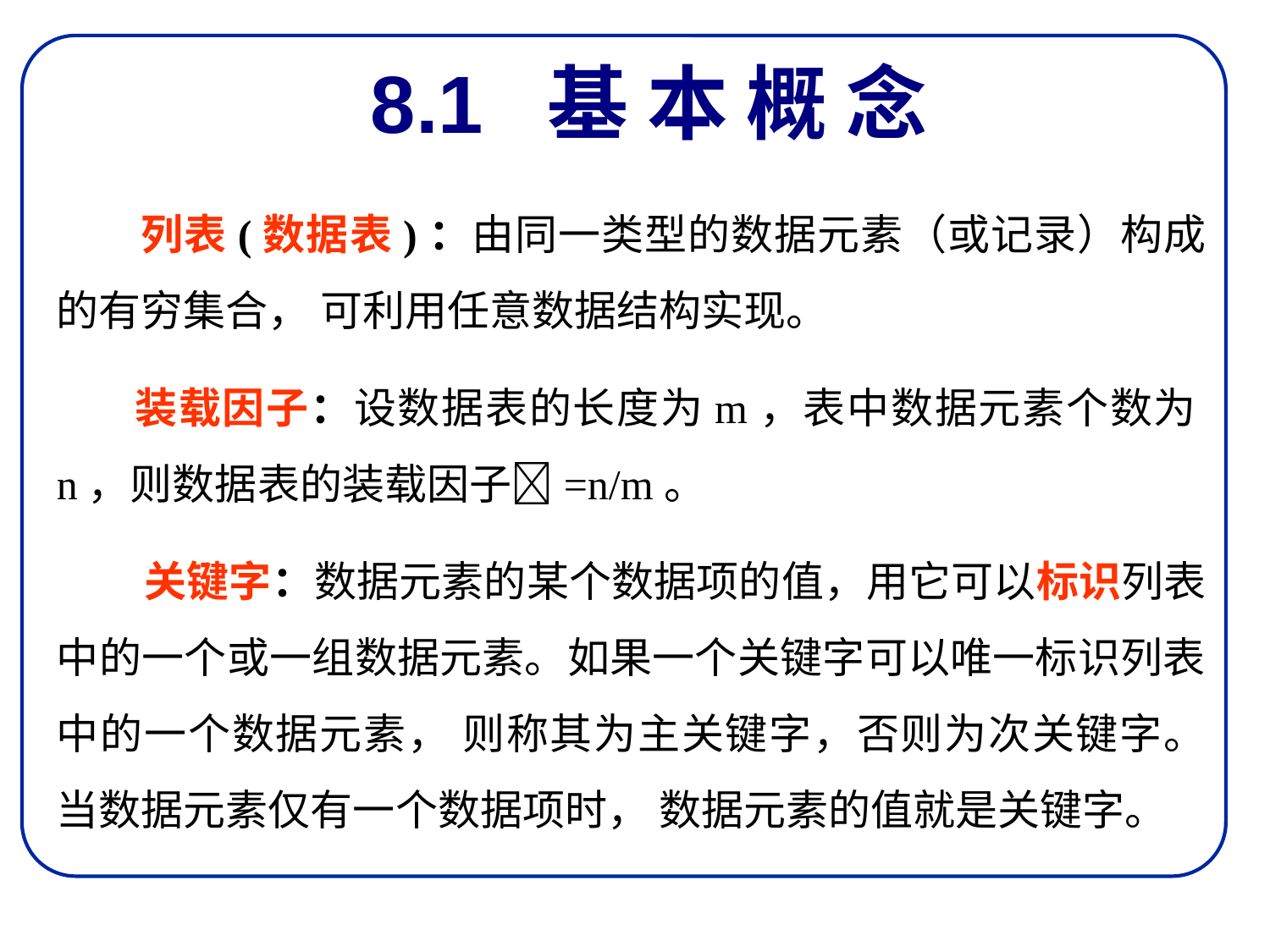

# 8.1  基 本 概 念
       列表(数据表)：由同一类型的数据元素（或记录）构成的有穷集合， 可利用任意数据结构实现。
      装载因子：设数据表的长度为m，表中数据元素个数为n，则数据表的装载因子α=n/m。
        关键字：数据元素的某个数据项的值，用它可以标识列表中的一个或一组数据元素。如果一个关键字可以唯一标识列表中的一个数据元素， 则称其为主关键字，否则为次关键字。当数据元素仅有一个数据项时， 数据元素的值就是关键字。